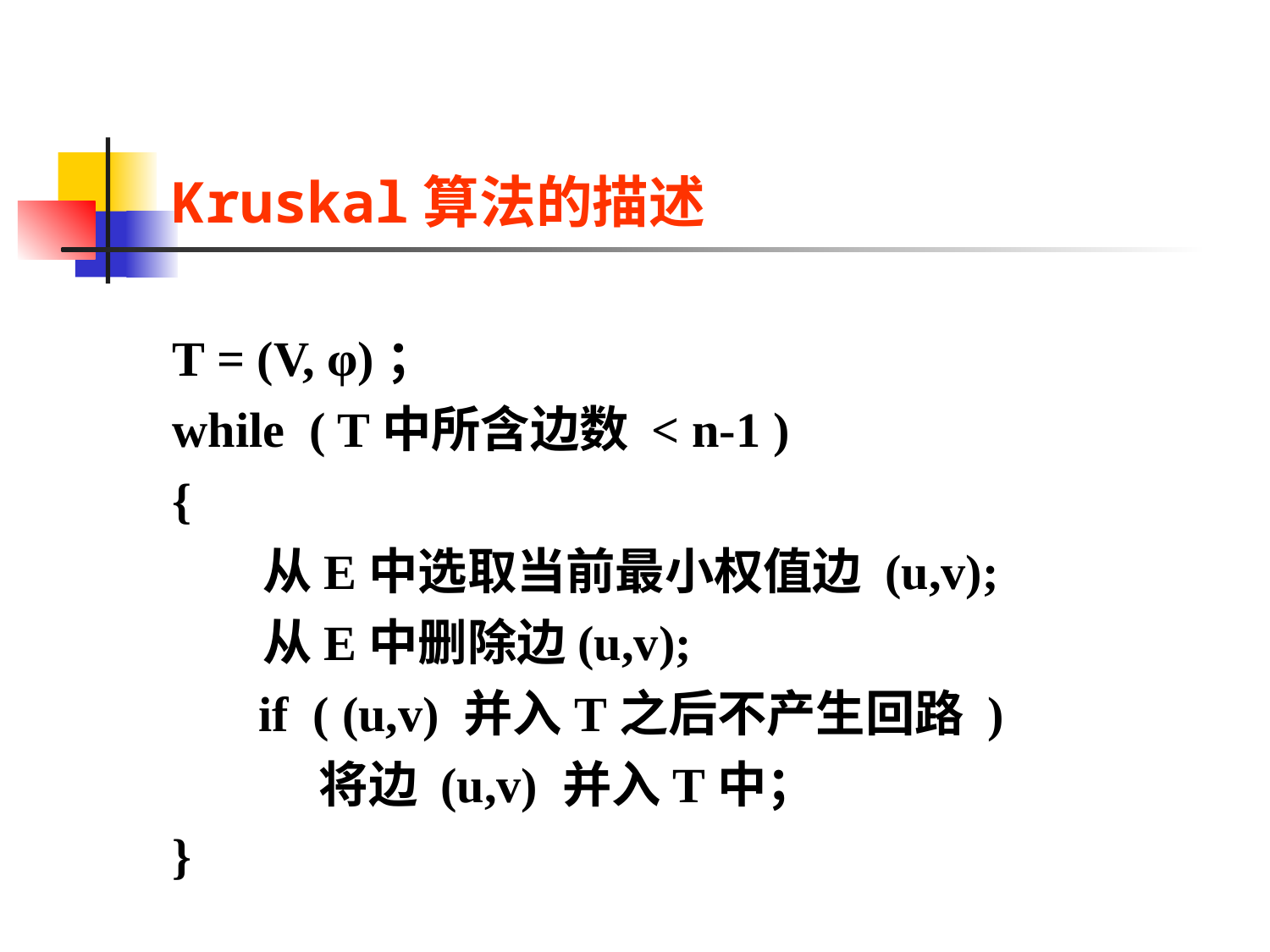

Kruskal算法的描述

T = (V, φ)；
while  ( T中所含边数 < n-1 )
{
       从E中选取当前最小权值边 (u,v);
       从E中删除边(u,v);
       if  ( (u,v) 并入T之后不产生回路 )
            将边 (u,v) 并入T中；
}